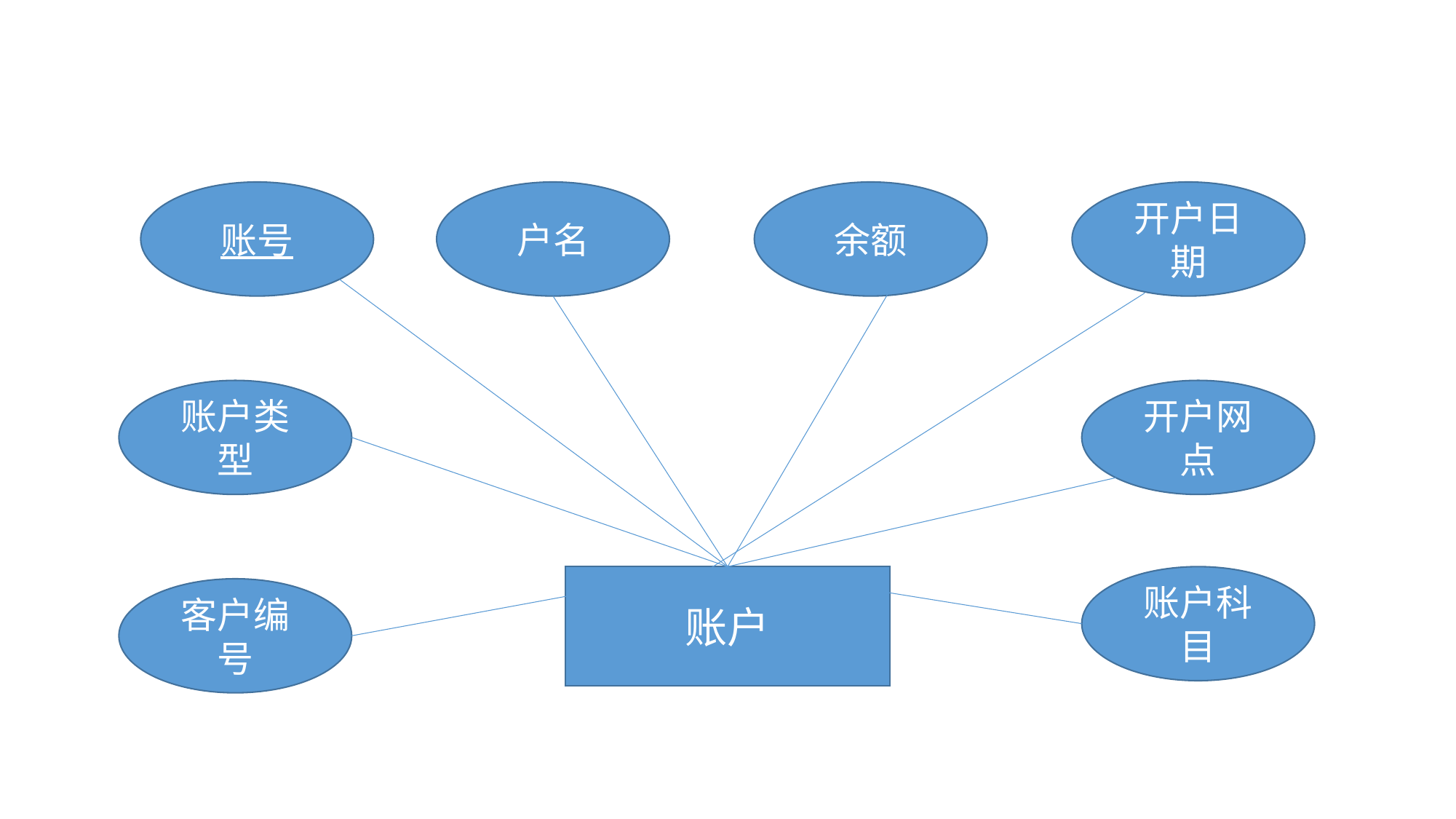

账号
户名
余额
开户日期
账户类型
开户网点
账户
账户科目
客户编号